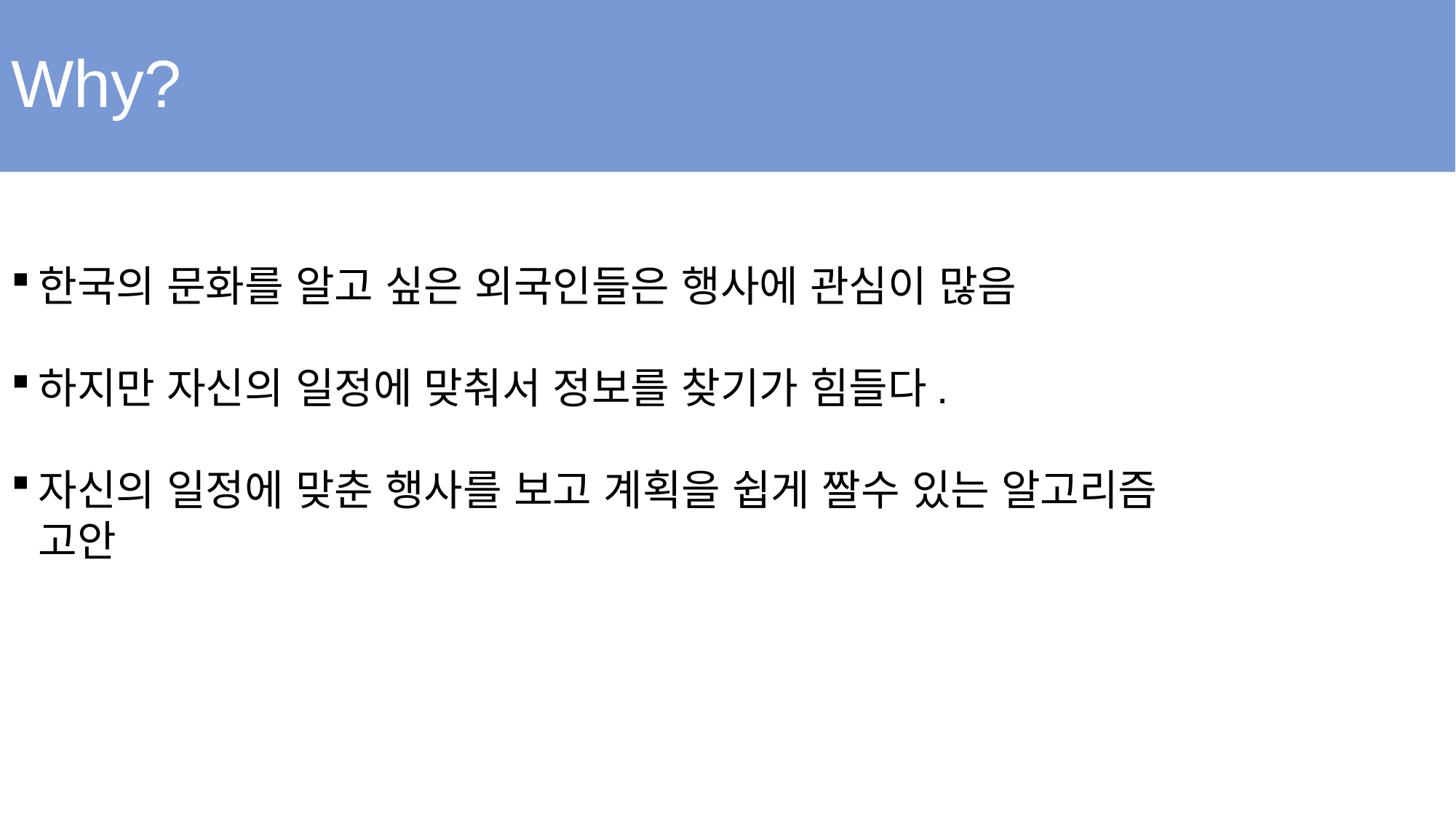

# Why?
Why?
한국의 문화를 알고 싶은 외국인들은 행사에 관심이 많음

하지만 자신의 일정에 맞춰서 정보를 찾기가 힘들다.

자신의 일정에 맞춘 행사를 보고 계획을 쉽게 짤수 있는 알고리즘 고안